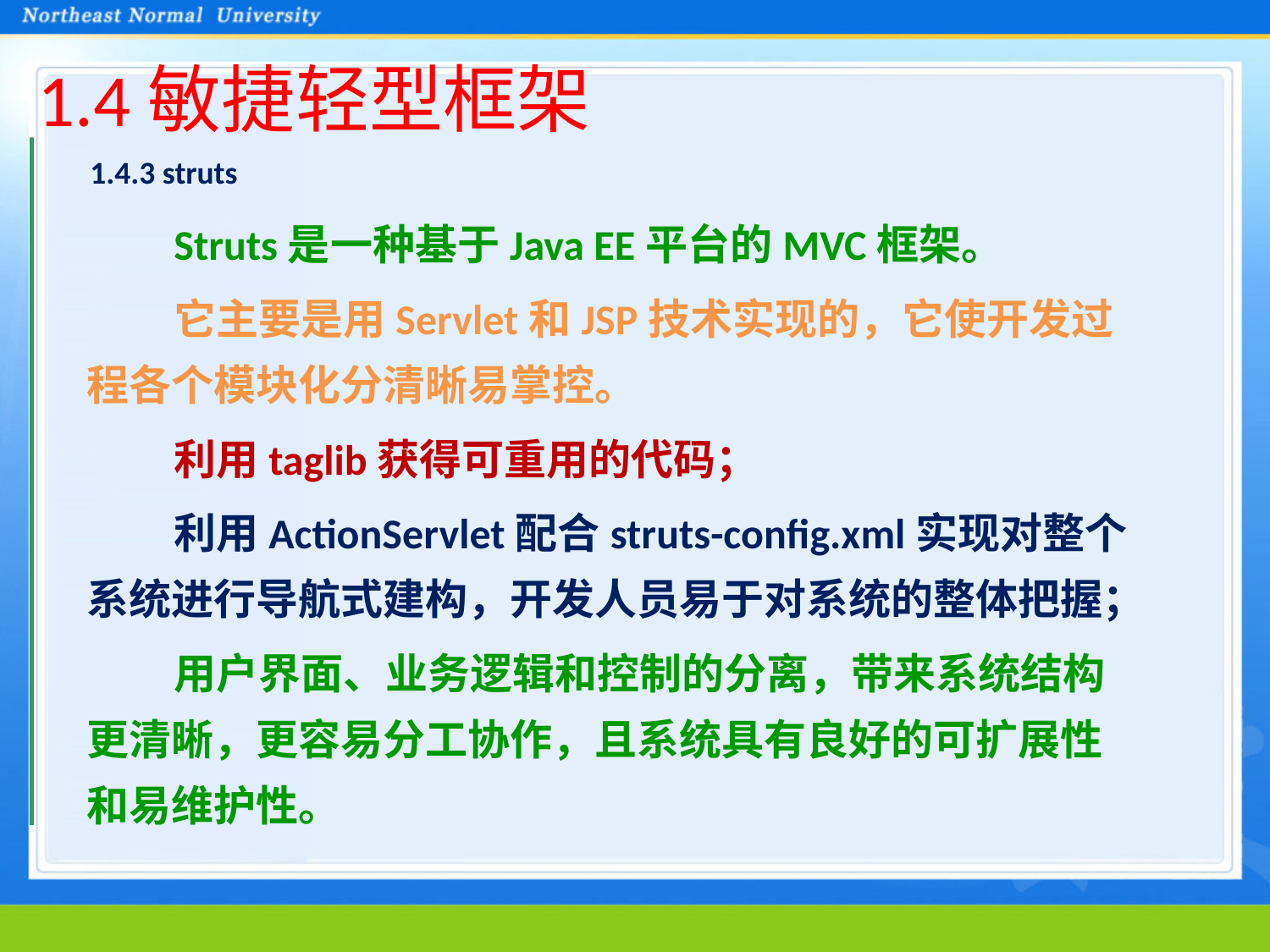

# 1.4敏捷轻型框架
1.4.3 struts
Struts是一种基于Java EE平台的MVC框架。
它主要是用Servlet和JSP技术实现的，它使开发过程各个模块化分清晰易掌控。
利用taglib获得可重用的代码；
利用ActionServlet配合struts-config.xml实现对整个系统进行导航式建构，开发人员易于对系统的整体把握；
用户界面、业务逻辑和控制的分离，带来系统结构更清晰，更容易分工协作，且系统具有良好的可扩展性和易维护性。